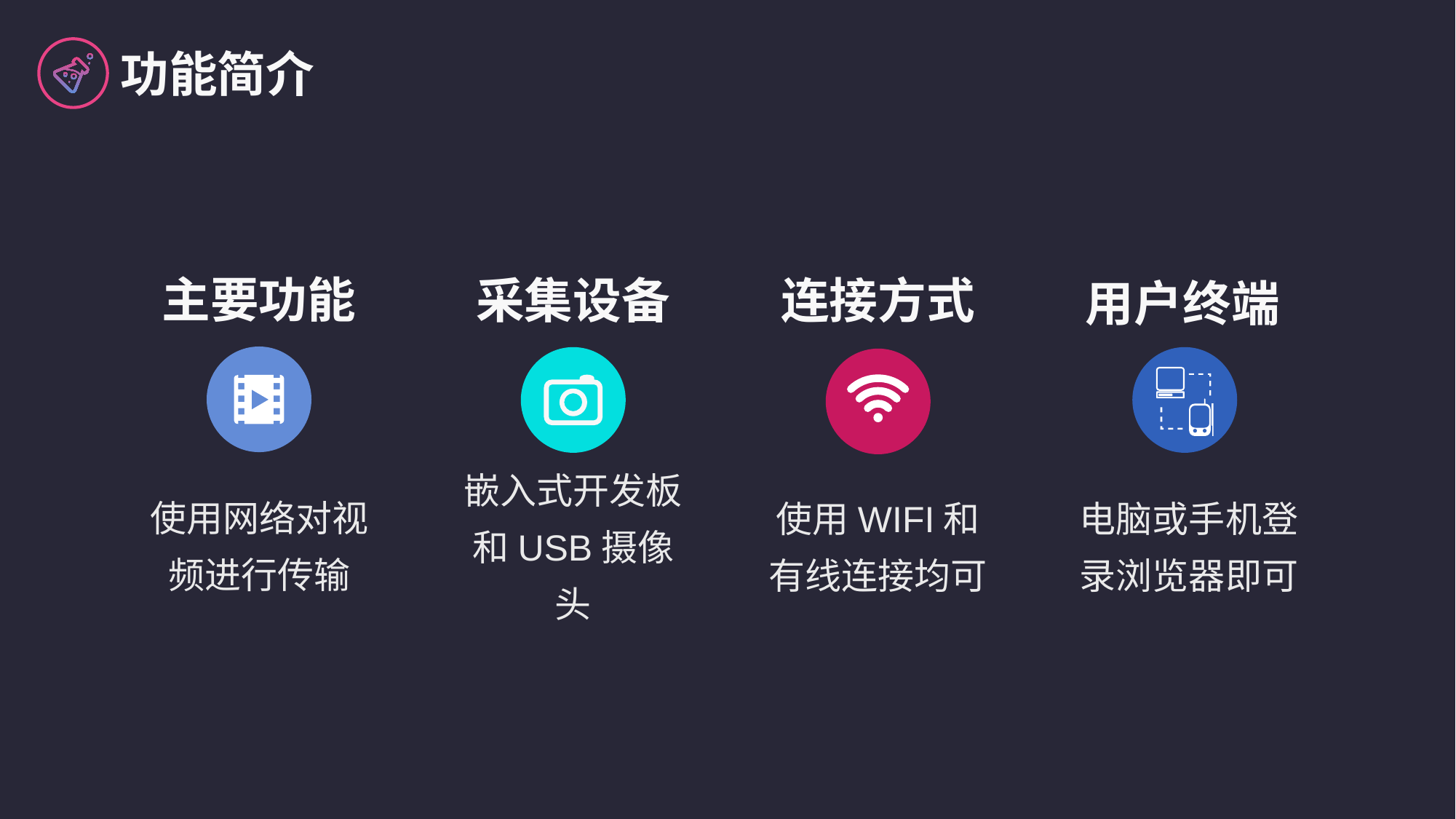

功能简介
主要功能

使用网络对视频进行传输
采集设备

嵌入式开发板和USB摄像头
连接方式

使用WIFI和有线连接均可
用户终端

电脑或手机登录浏览器即可